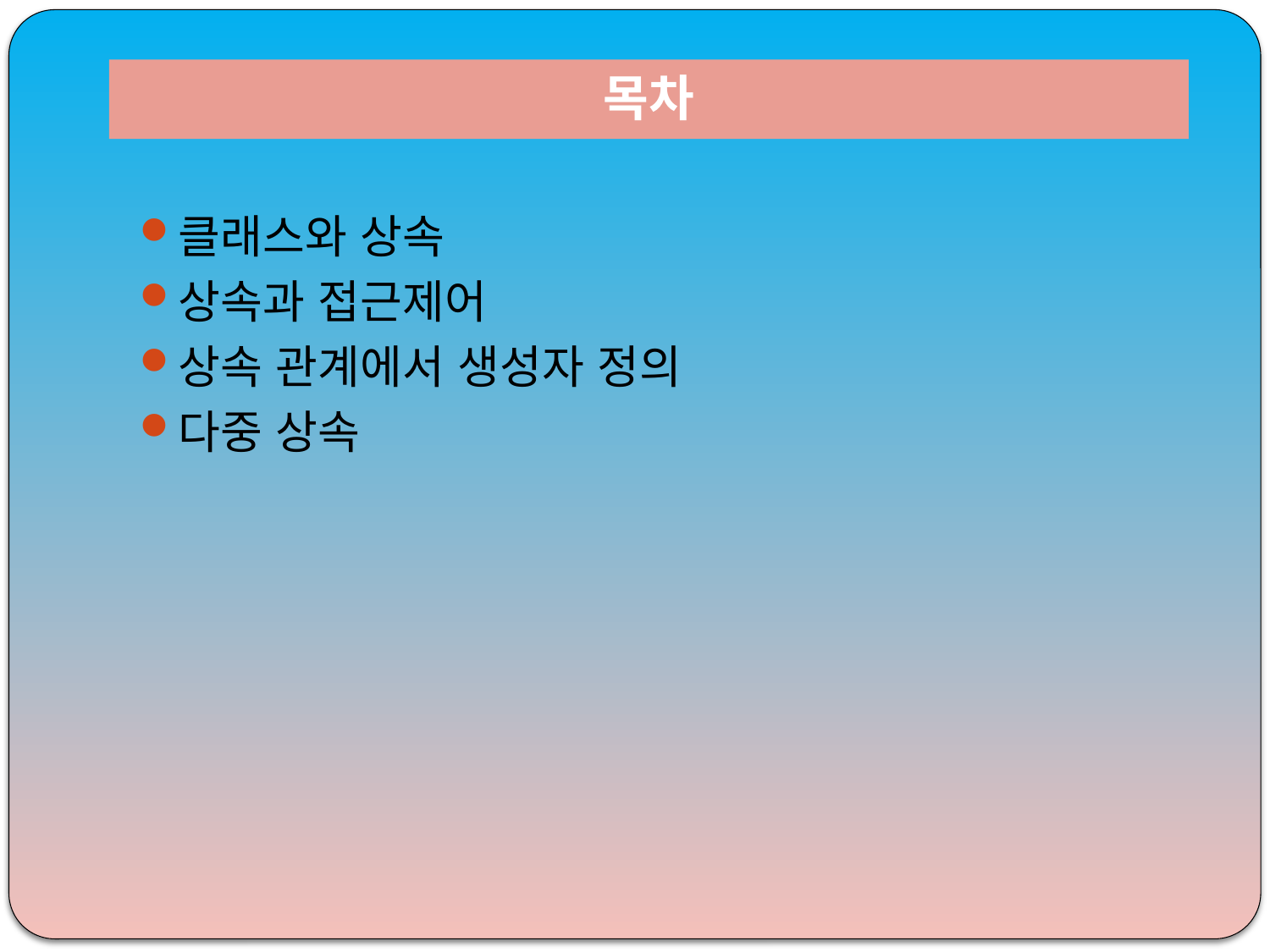

# 목차
클래스와 상속
상속과 접근제어
상속 관계에서 생성자 정의
다중 상속